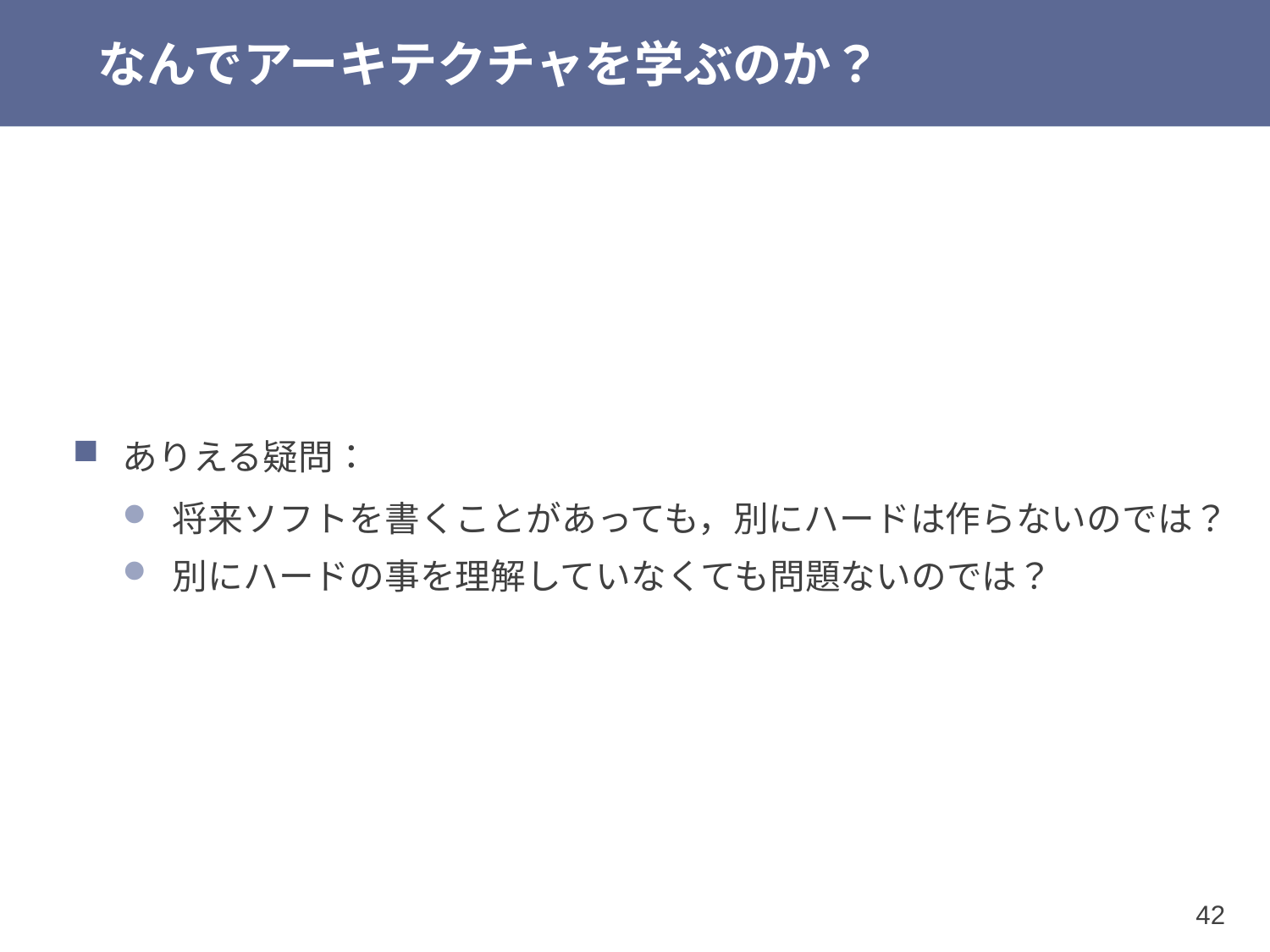

# なんでアーキテクチャを学ぶのか？
ありえる疑問：
将来ソフトを書くことがあっても，別にハードは作らないのでは？
別にハードの事を理解していなくても問題ないのでは？